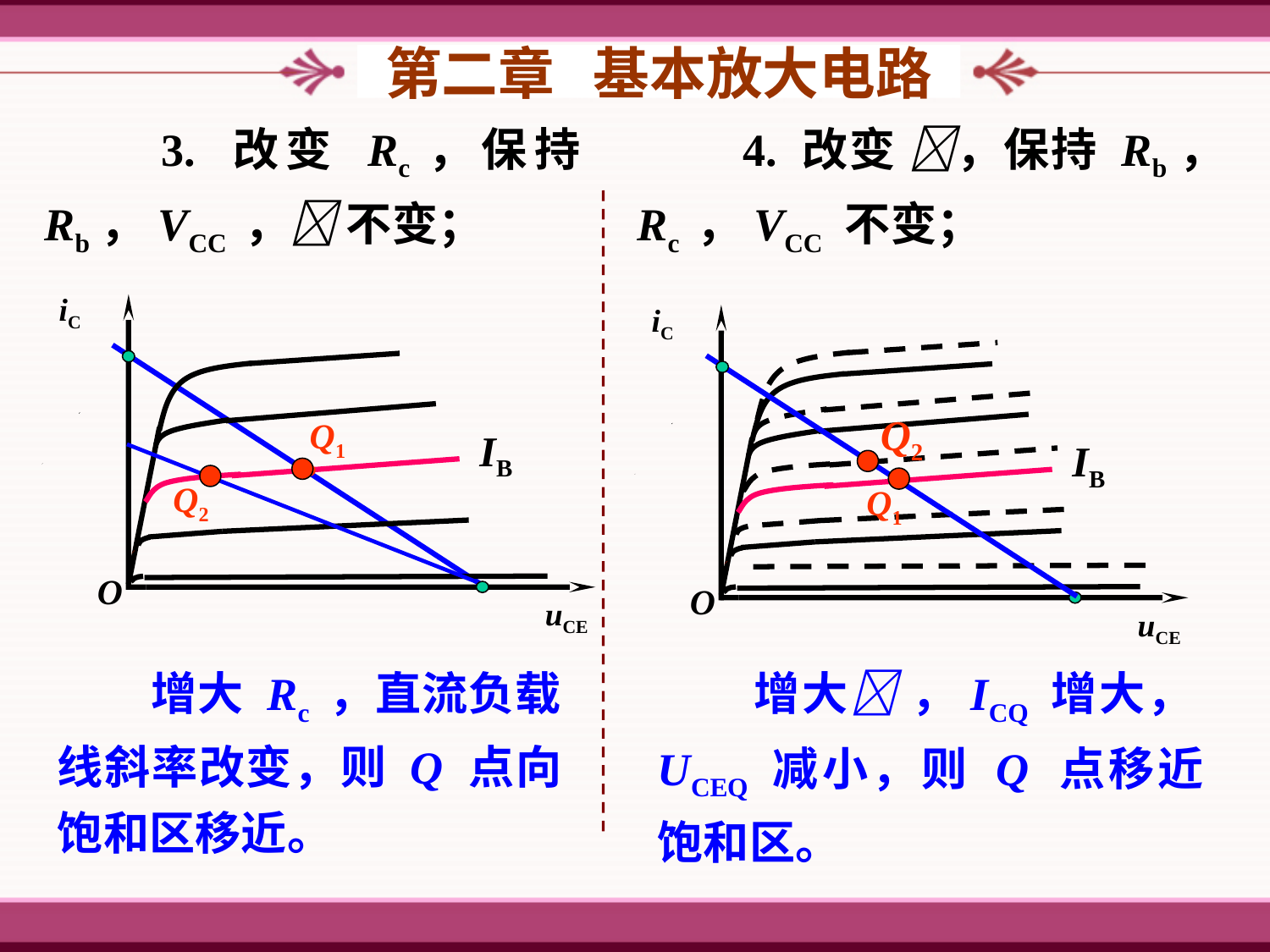

第二章   基本放大电路
　　3. 改变 Rc，保持 Rb，VCC ，β 不变；
　　4. 改变 β，保持 Rb，Rc ，VCC 不变；

iC

Q1

IB

O

uCE
iC

IB

O

uCE

Q1

Q2

Q2

　　增大 Rc ，直流负载线斜率改变，则 Q 点向饱和区移近。
　　增大β ，ICQ 增大，UCEQ 减小，则 Q 点移近饱和区。